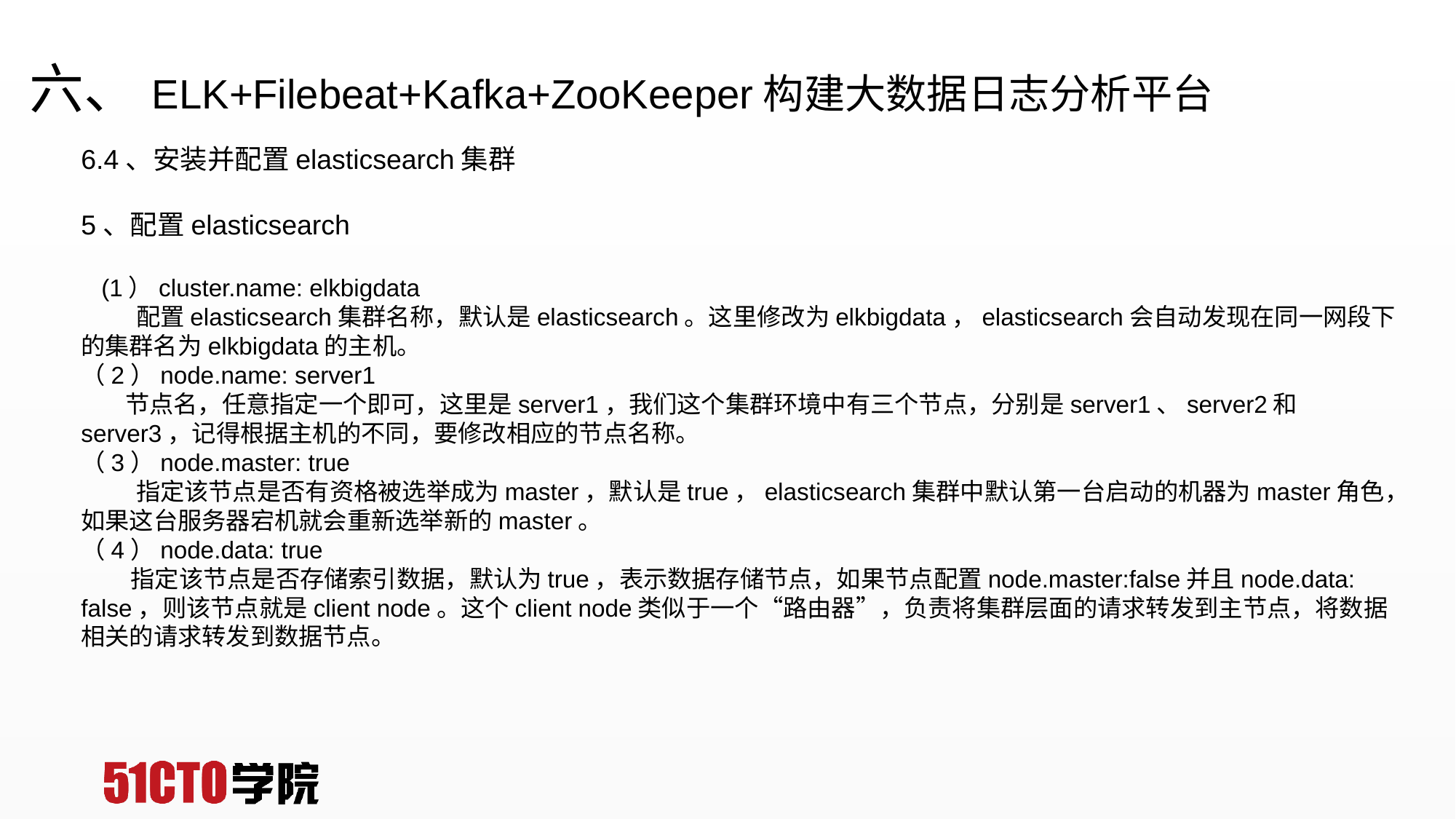

# 六、ELK+Filebeat+Kafka+ZooKeeper构建大数据日志分析平台
6.4、安装并配置elasticsearch集群

5、配置elasticsearch

   (1）cluster.name: elkbigdata
         配置elasticsearch集群名称，默认是elasticsearch。这里修改为elkbigdata，elasticsearch会自动发现在同一网段下的集群名为elkbigdata的主机。
（2）node.name: server1
       节点名，任意指定一个即可，这里是server1，我们这个集群环境中有三个节点，分别是server1、server2和server3，记得根据主机的不同，要修改相应的节点名称。
（3）node.master: true
         指定该节点是否有资格被选举成为master，默认是true，elasticsearch集群中默认第一台启动的机器为master角色，如果这台服务器宕机就会重新选举新的master。
（4）node.data: true
        指定该节点是否存储索引数据，默认为true，表示数据存储节点，如果节点配置node.master:false并且node.data: false，则该节点就是client node。这个client node类似于一个“路由器”，负责将集群层面的请求转发到主节点，将数据相关的请求转发到数据节点。